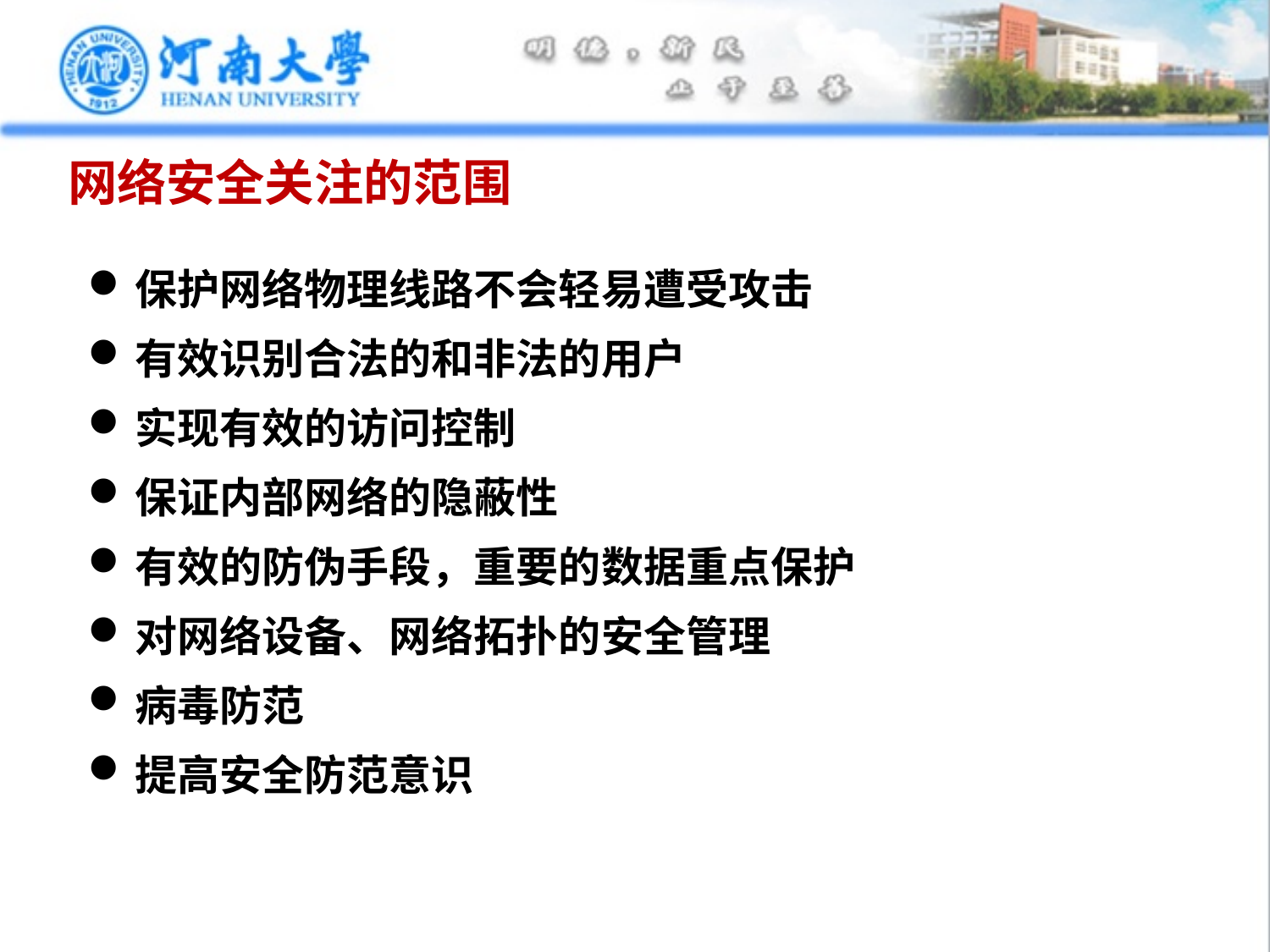

# 网络安全关注的范围
保护网络物理线路不会轻易遭受攻击
有效识别合法的和非法的用户
实现有效的访问控制
保证内部网络的隐蔽性
有效的防伪手段，重要的数据重点保护
对网络设备、网络拓扑的安全管理
病毒防范
提高安全防范意识